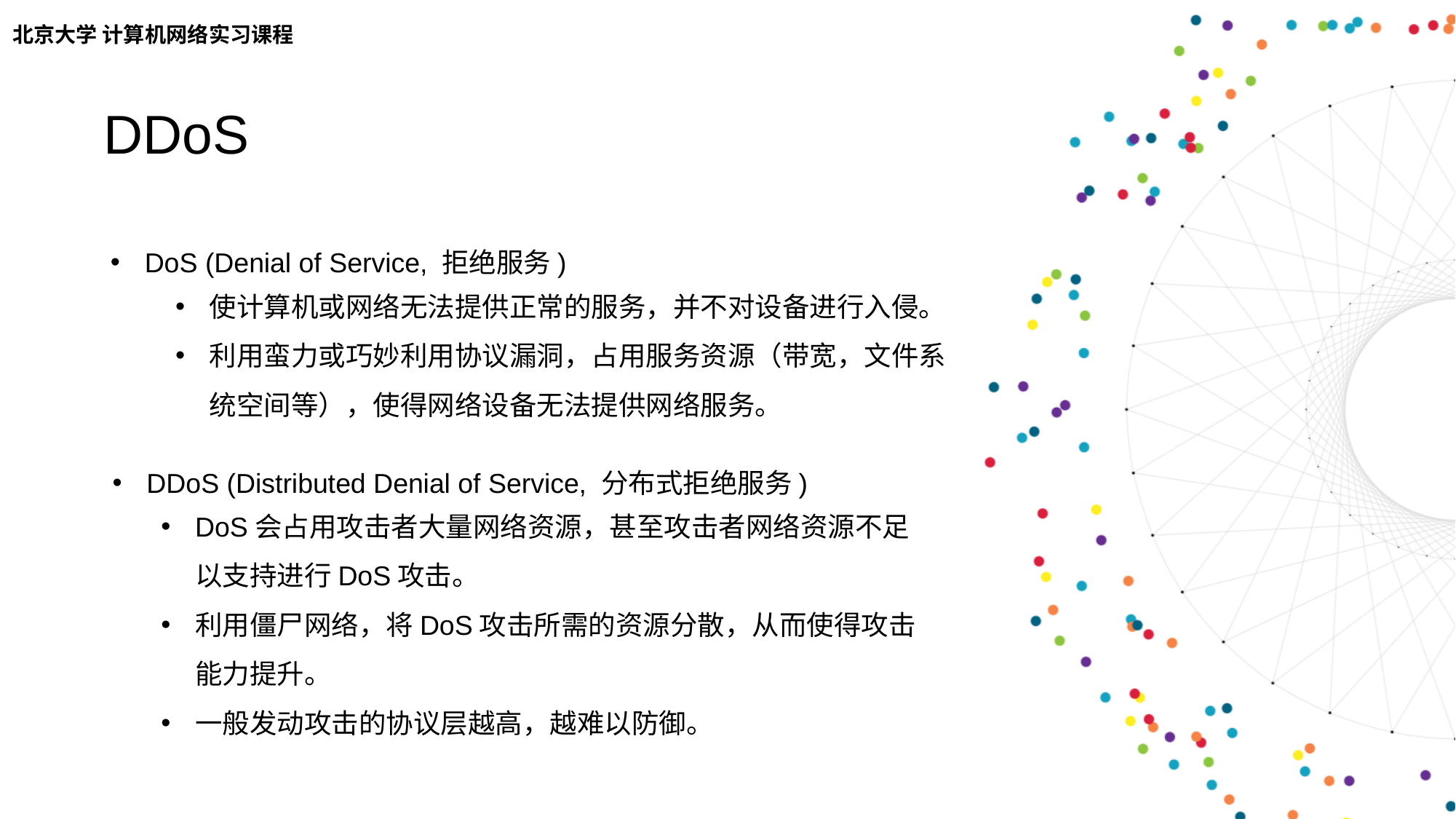

北京大学 计算机网络实习课程
DDoS
DoS (Denial of Service, 拒绝服务)
使计算机或网络无法提供正常的服务，并不对设备进行入侵。
利用蛮力或巧妙利用协议漏洞，占用服务资源（带宽，文件系统空间等），使得网络设备无法提供网络服务。
DDoS (Distributed Denial of Service, 分布式拒绝服务)
DoS会占用攻击者大量网络资源，甚至攻击者网络资源不足以支持进行DoS攻击。
利用僵尸网络，将DoS攻击所需的资源分散，从而使得攻击能力提升。
一般发动攻击的协议层越高，越难以防御。